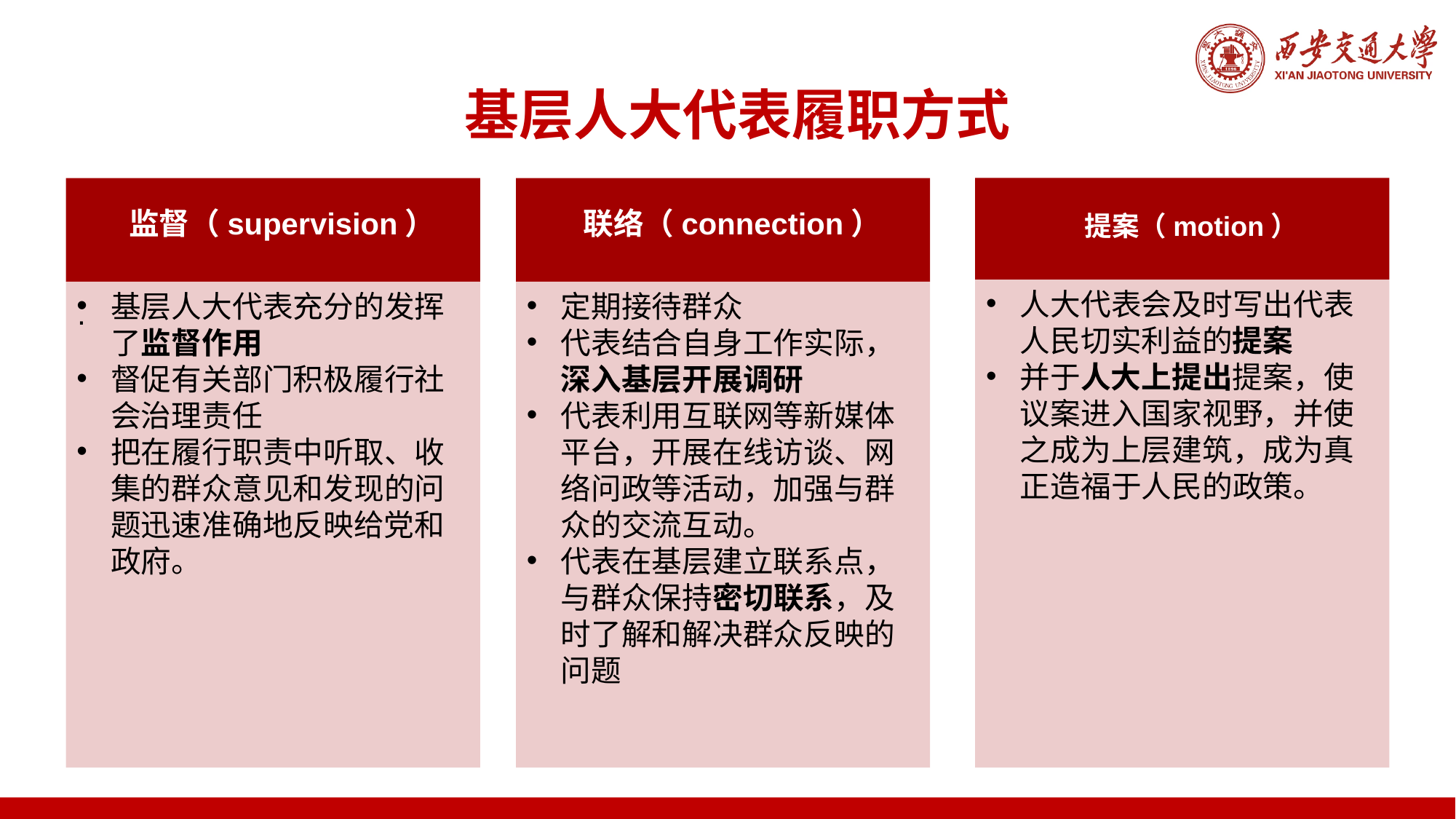

基层人大代表履职方式
监督（supervision）

联络（connection）

提案（motion）

人大代表会及时写出代表人民切实利益的提案
并于人大上提出提案，使议案进入国家视野，并使之成为上层建筑，成为真正造福于人民的政策。

基层人大代表充分的发挥了监督作用
督促有关部门积极履行社会治理责任
把在履行职责中听取、收集的群众意见和发现的问题迅速准确地反映给党和政府。

定期接待群众
代表结合自身工作实际，深入基层开展调研
代表利用互联网等新媒体平台，开展在线访谈、网络问政等活动，加强与群众的交流互动。
代表在基层建立联系点，与群众保持密切联系，及时了解和解决群众反映的问题

·